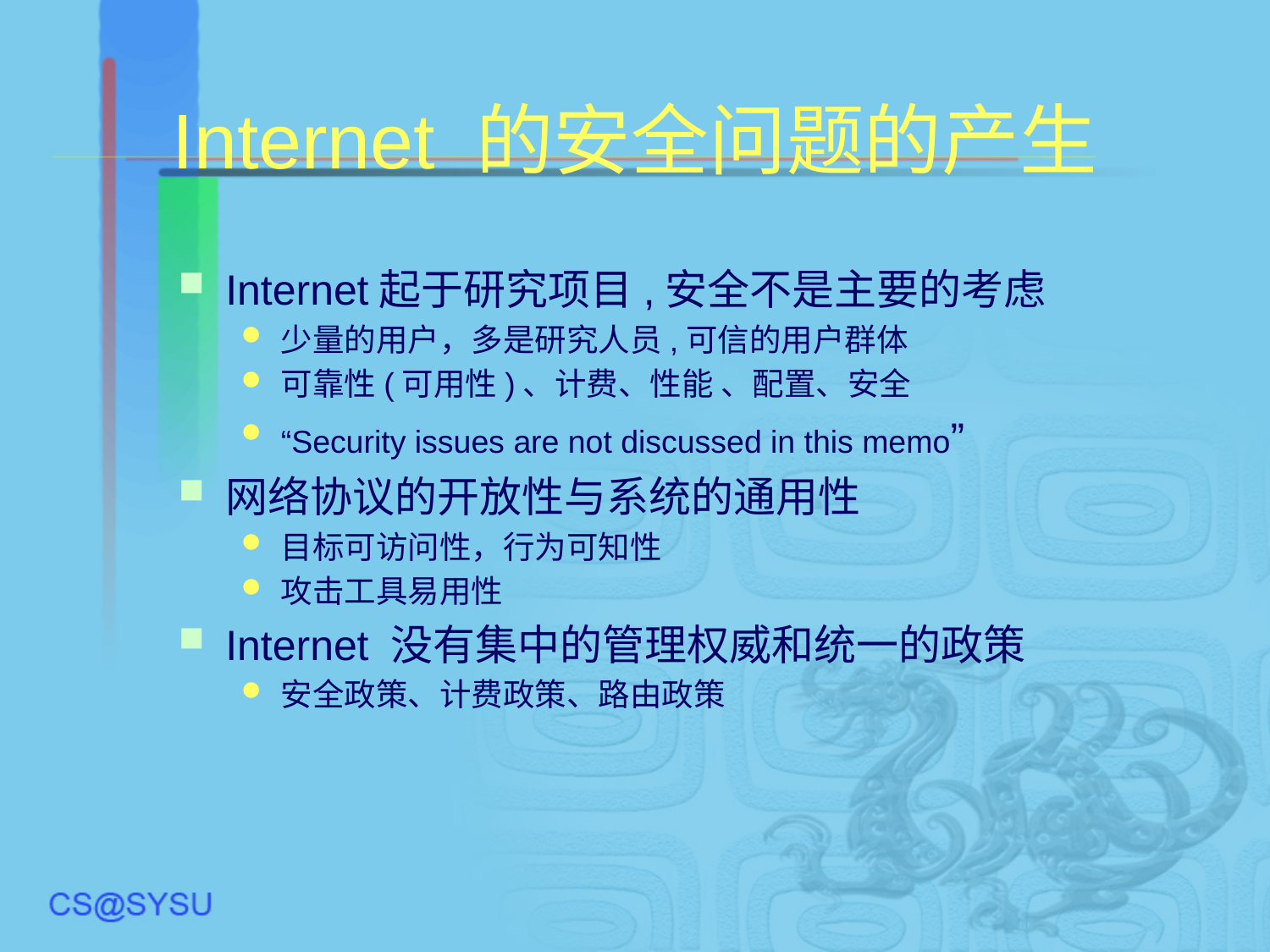

# Internet 的安全问题的产生
Internet起于研究项目,安全不是主要的考虑
少量的用户，多是研究人员,可信的用户群体
可靠性(可用性)、计费、性能 、配置、安全
“Security issues are not discussed in this memo”
网络协议的开放性与系统的通用性
目标可访问性，行为可知性
攻击工具易用性
Internet 没有集中的管理权威和统一的政策
安全政策、计费政策、路由政策